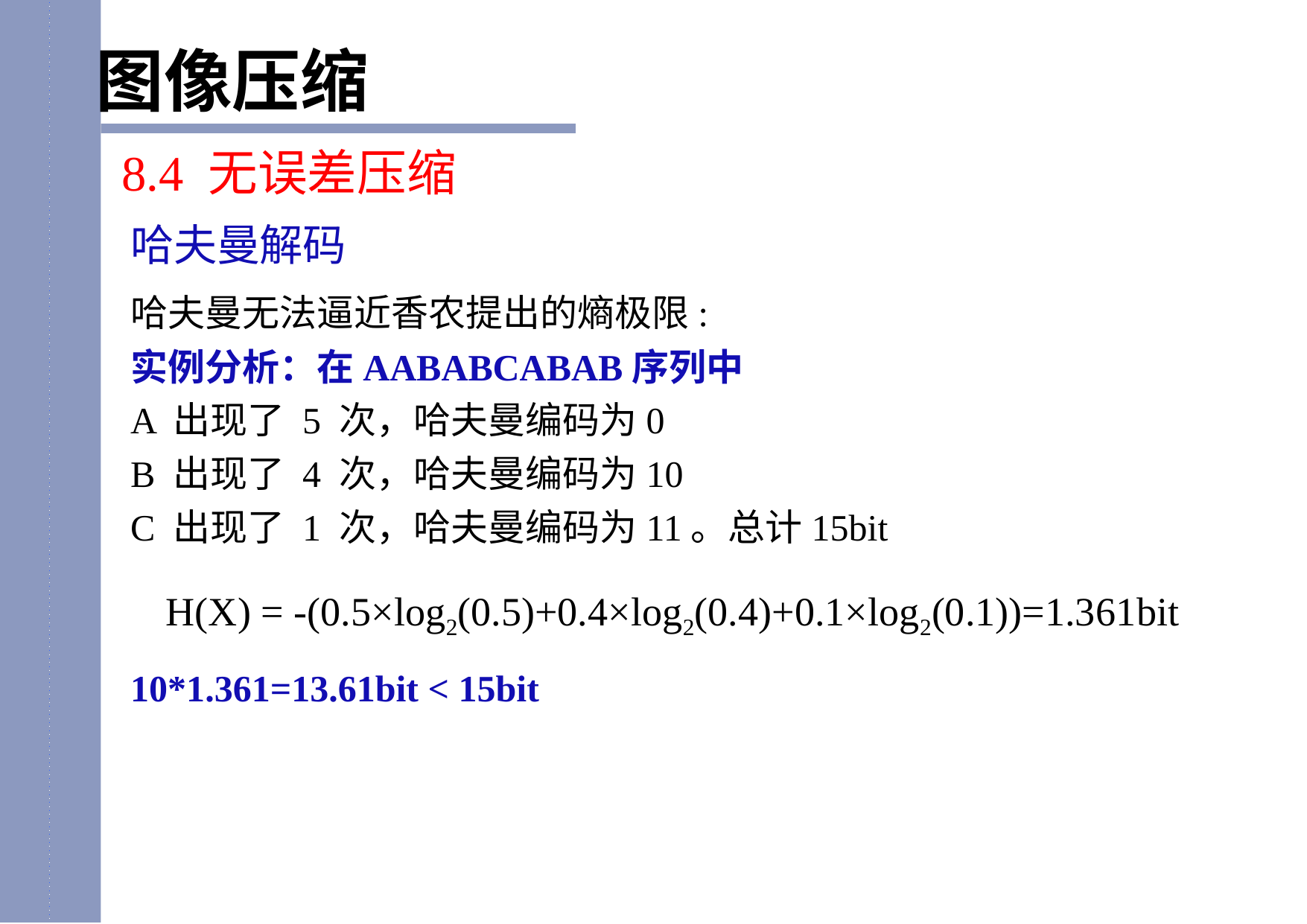

图像压缩

8.4 无误差压缩
哈夫曼解码
哈夫曼无法逼近香农提出的熵极限:
实例分析：在AABABCABAB序列中
A 出现了 5 次，哈夫曼编码为0
B 出现了 4 次，哈夫曼编码为10
C 出现了 1 次，哈夫曼编码为11。总计15bit

10*1.361=13.61bit < 15bit
H(X) = -(0.5×log2(0.5)+0.4×log2(0.4)+0.1×log2(0.1))=1.361bit